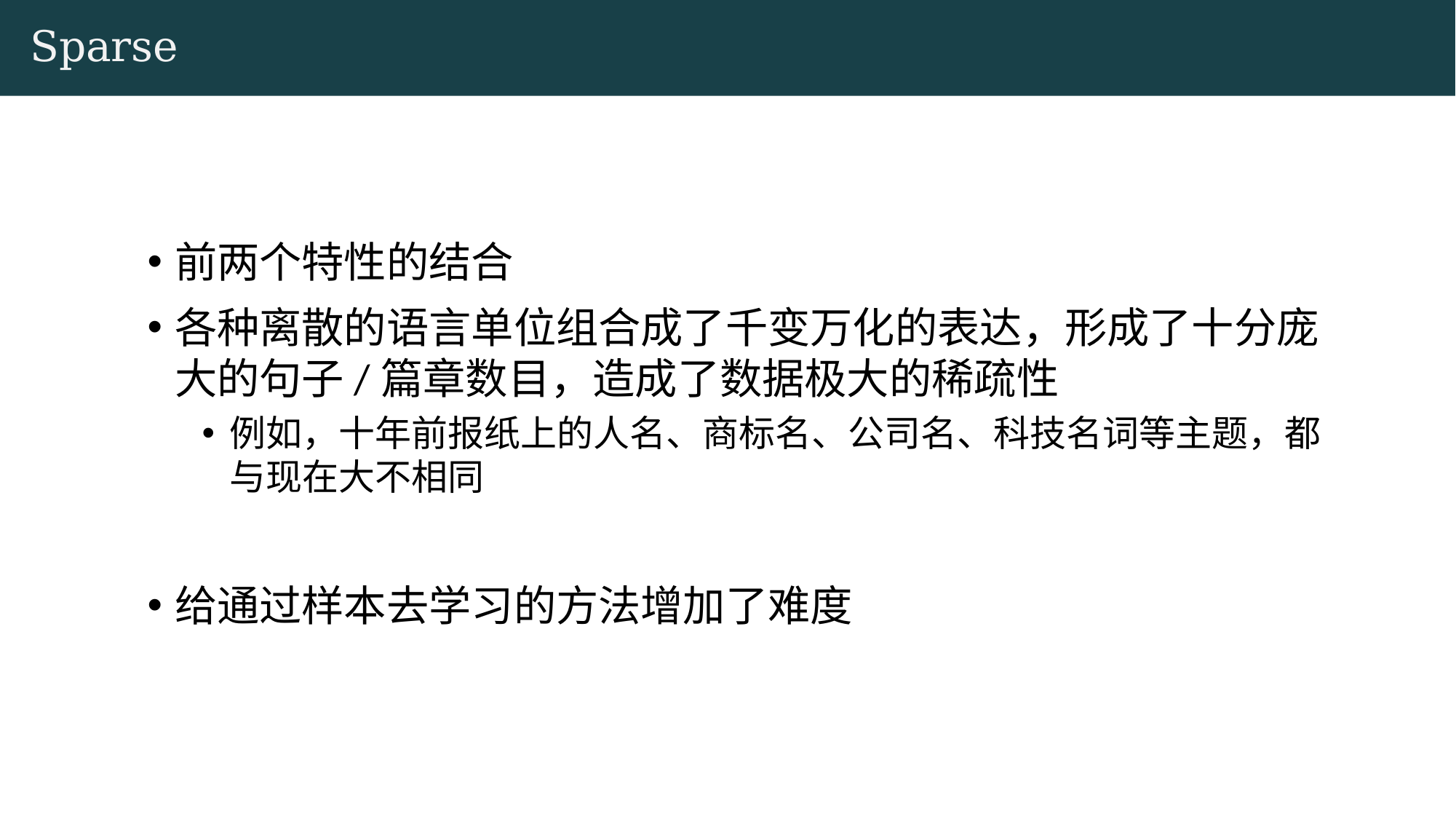

# Sparse

前两个特性的结合
各种离散的语言单位组合成了千变万化的表达，形成了十分庞大的句子/篇章数目，造成了数据极大的稀疏性
例如，十年前报纸上的人名、商标名、公司名、科技名词等主题，都与现在大不相同

给通过样本去学习的方法增加了难度